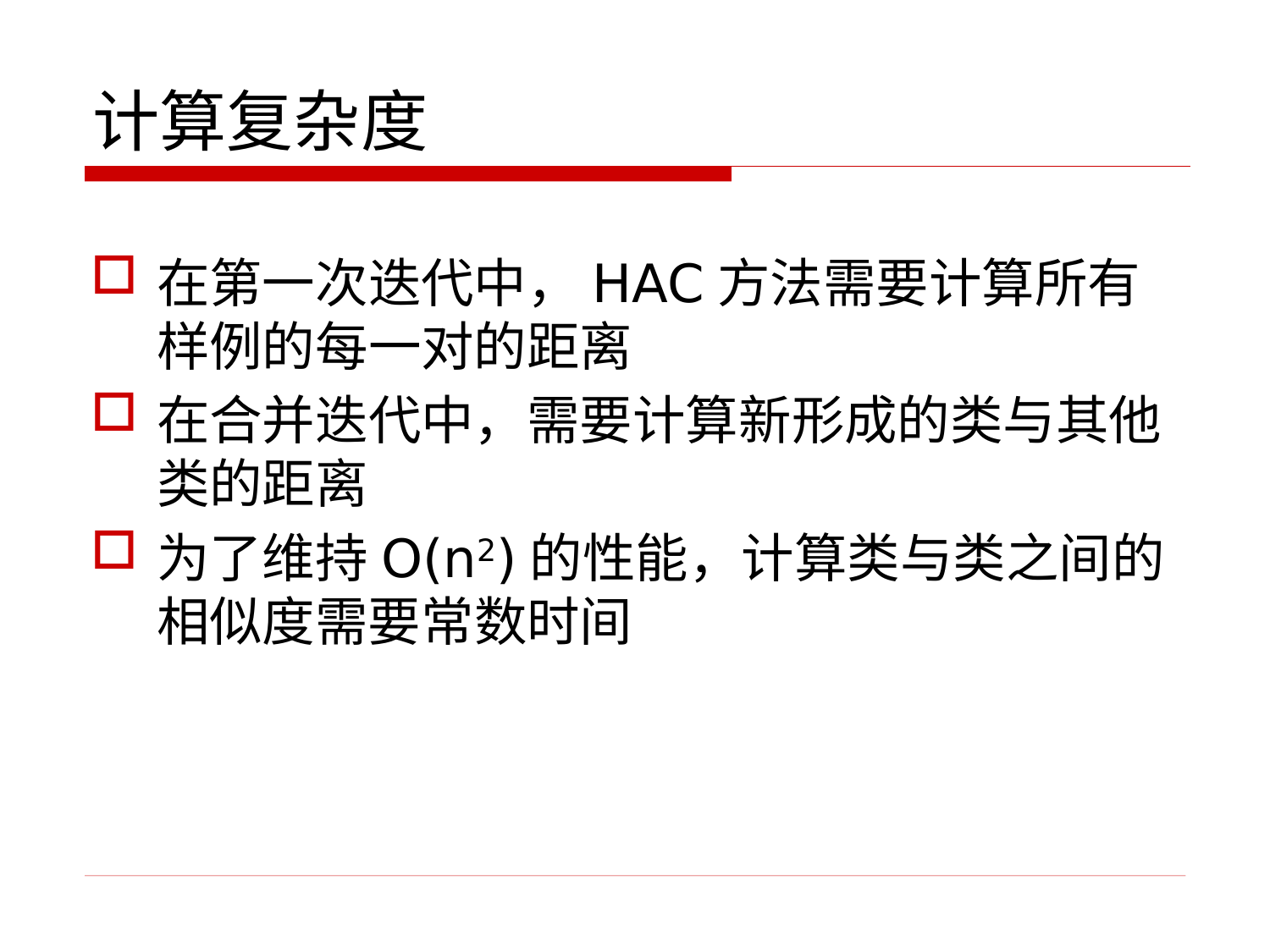

# 计算复杂度
在第一次迭代中，HAC方法需要计算所有样例的每一对的距离
在合并迭代中，需要计算新形成的类与其他类的距离
为了维持O(n2)的性能，计算类与类之间的相似度需要常数时间